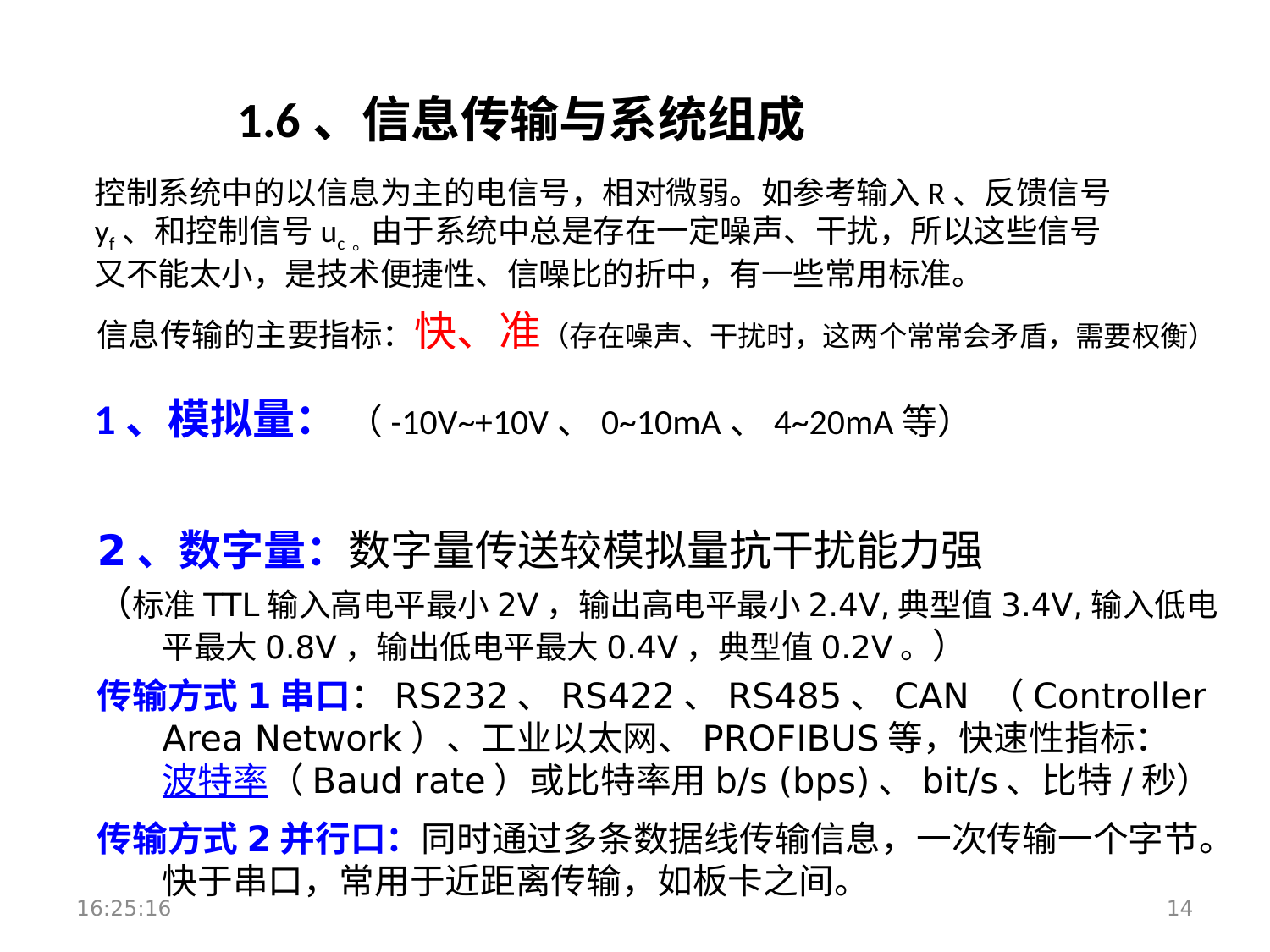

# 1.6、信息传输与系统组成
控制系统中的以信息为主的电信号，相对微弱。如参考输入R、反馈信号yf、和控制信号uc。由于系统中总是存在一定噪声、干扰，所以这些信号又不能太小，是技术便捷性、信噪比的折中，有一些常用标准。
信息传输的主要指标：快、准（存在噪声、干扰时，这两个常常会矛盾，需要权衡）
1、模拟量： （-10V~+10V、0~10mA、4~20mA等）
2、数字量：数字量传送较模拟量抗干扰能力强
（标准TTL输入高电平最小2V，输出高电平最小2.4V,典型值3.4V,输入低电平最大0.8V，输出低电平最大0.4V，典型值0.2V。）
传输方式1串口：RS232、RS422、RS485、CAN （Controller Area Network）、工业以太网、PROFIBUS等，快速性指标：波特率（Baud rate）或比特率用b/s (bps)、bit/s、比特/秒）
传输方式2并行口：同时通过多条数据线传输信息，一次传输一个字节。快于串口，常用于近距离传输，如板卡之间。
14
16:25:16